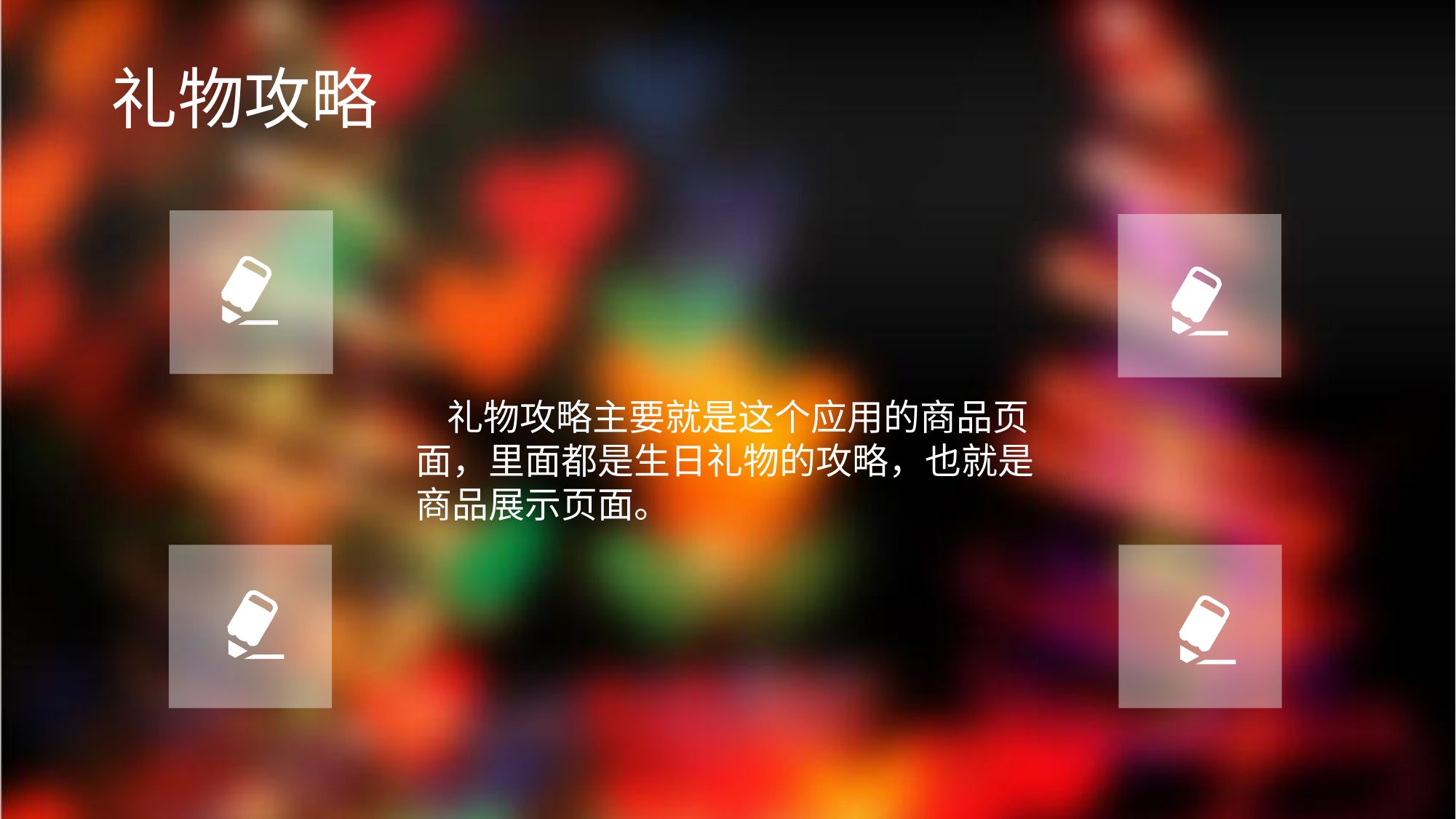

# 礼物攻略

    礼物攻略主要就是这个应用的商品页面，里面都是生日礼物的攻略，也就是商品展示页面。